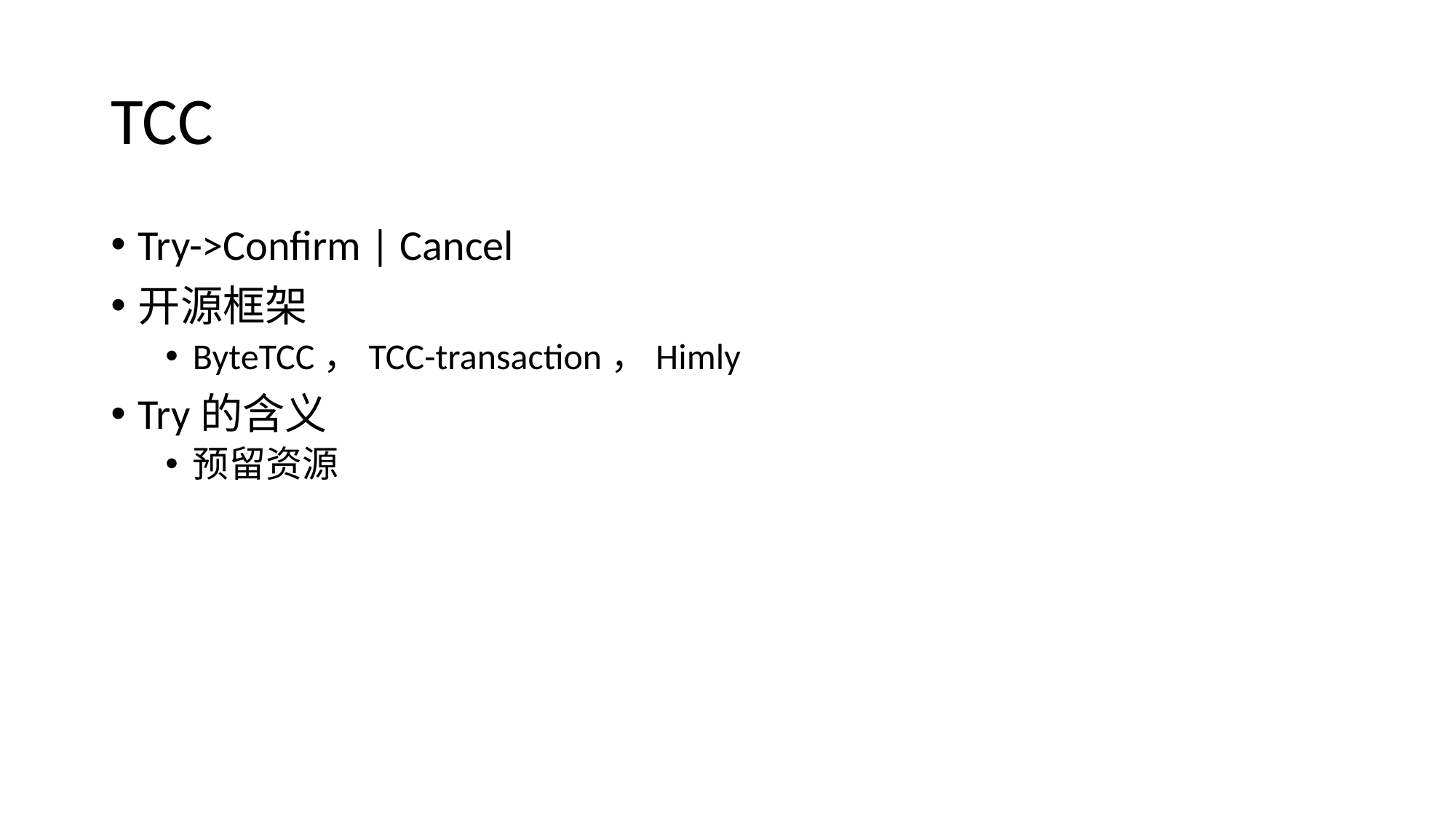

# TCC
Try->Confirm | Cancel
开源框架
ByteTCC，TCC-transaction，Himly
Try的含义
预留资源